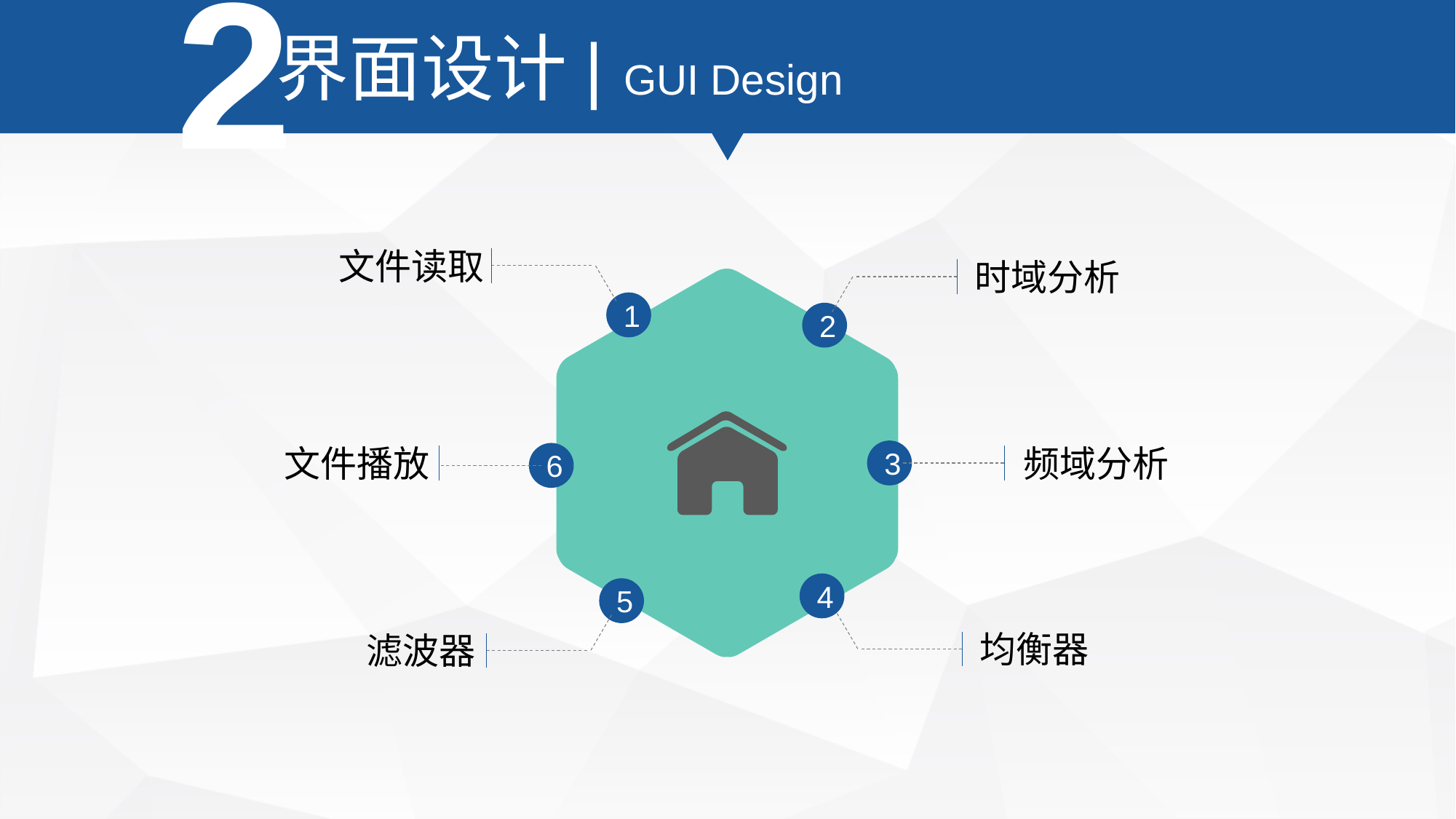

2

界面设计| GUI Design
1
小组分工| Division of Labor
 文件读取
 时域分析

1
2

 文件播放
 频域分析
3
6
4
5
 均衡器
     滤波器